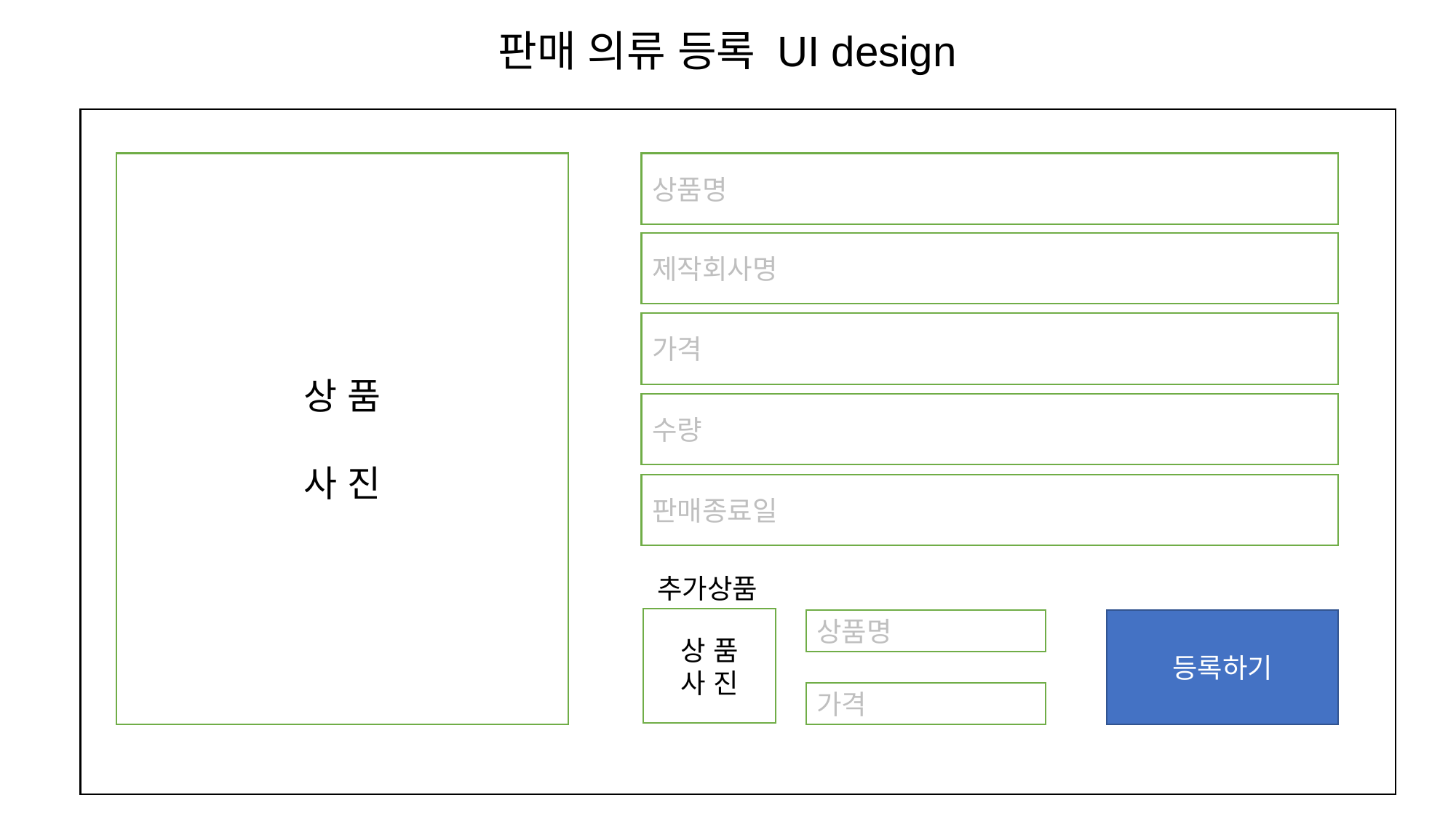

판매 의류 등록 UI design

상 품

사 진
상품명
제작회사명
가격
수량
판매종료일
추가상품
상 품
사 진
상품명
등록하기
가격